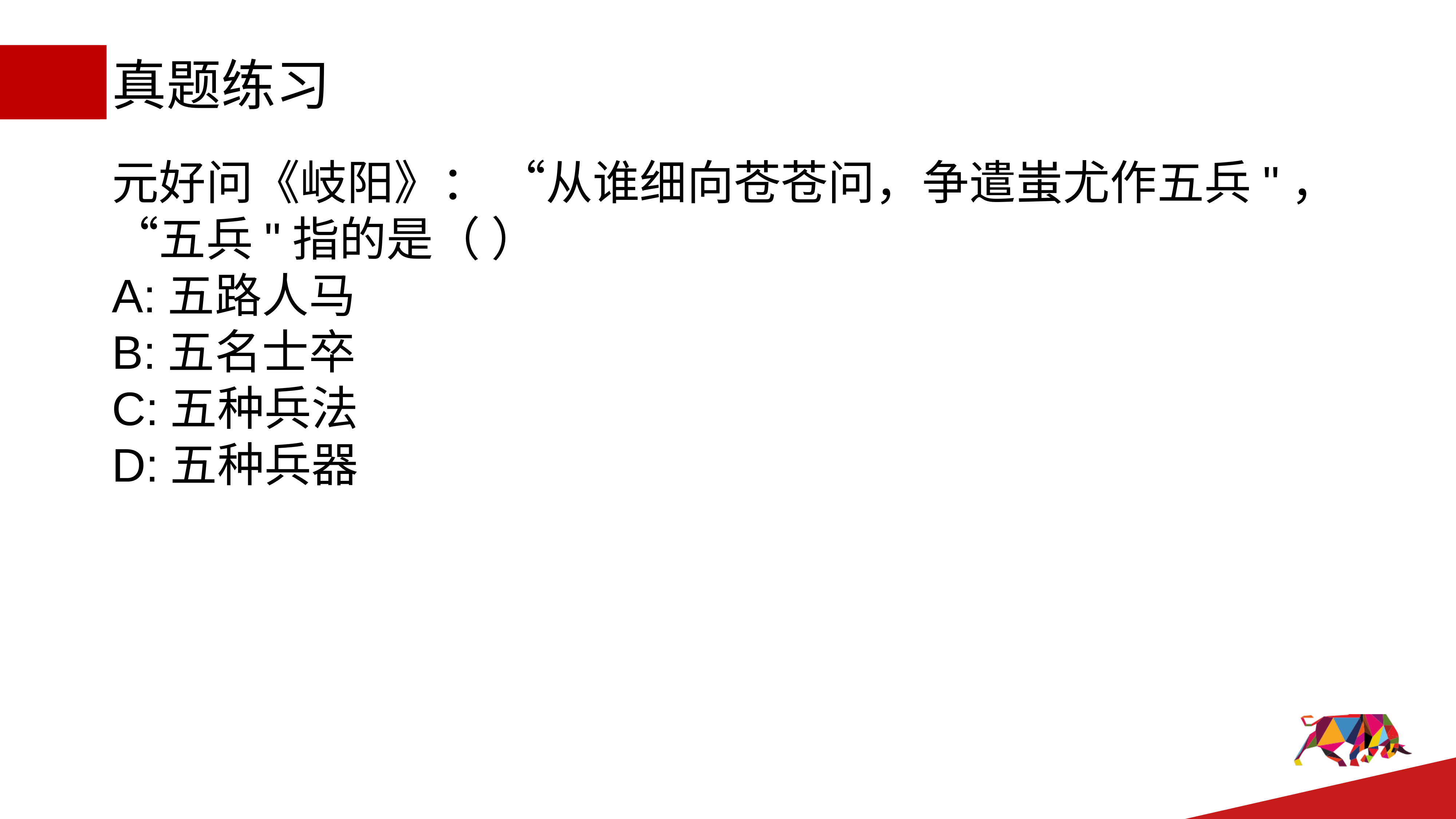

# 真题练习
元好问《岐阳》： “从谁细向苍苍问，争遣蚩尤作五兵"， “五兵"指的是（ ）
A:五路人马
B:五名士卒
C:五种兵法
D:五种兵器